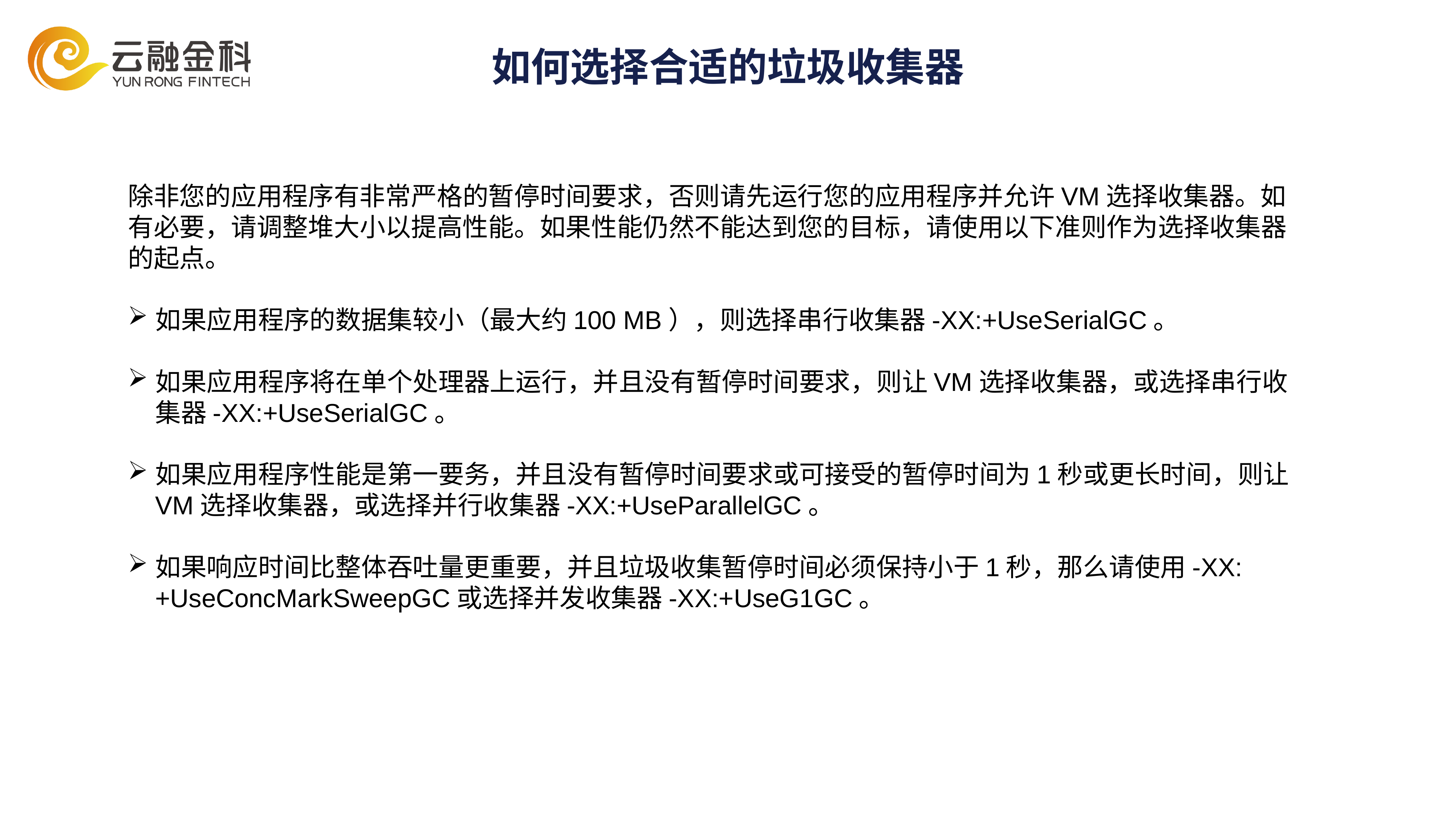

# 如何选择合适的垃圾收集器
除非您的应用程序有非常严格的暂停时间要求，否则请先运行您的应用程序并允许VM选择收集器。如有必要，请调整堆大小以提高性能。如果性能仍然不能达到您的目标，请使用以下准则作为选择收集器的起点。

如果应用程序的数据集较小（最大约100 MB），则选择串行收集器-XX:+UseSerialGC。

如果应用程序将在单个处理器上运行，并且没有暂停时间要求，则让VM选择收集器，或选择串行收集器-XX:+UseSerialGC。

如果应用程序性能是第一要务，并且没有暂停时间要求或可接受的暂停时间为1秒或更长时间，则让VM选择收集器，或选择并行收集器-XX:+UseParallelGC。

如果响应时间比整体吞吐量更重要，并且垃圾收集暂停时间必须保持小于1秒，那么请使用-XX:+UseConcMarkSweepGC或选择并发收集器-XX:+UseG1GC。